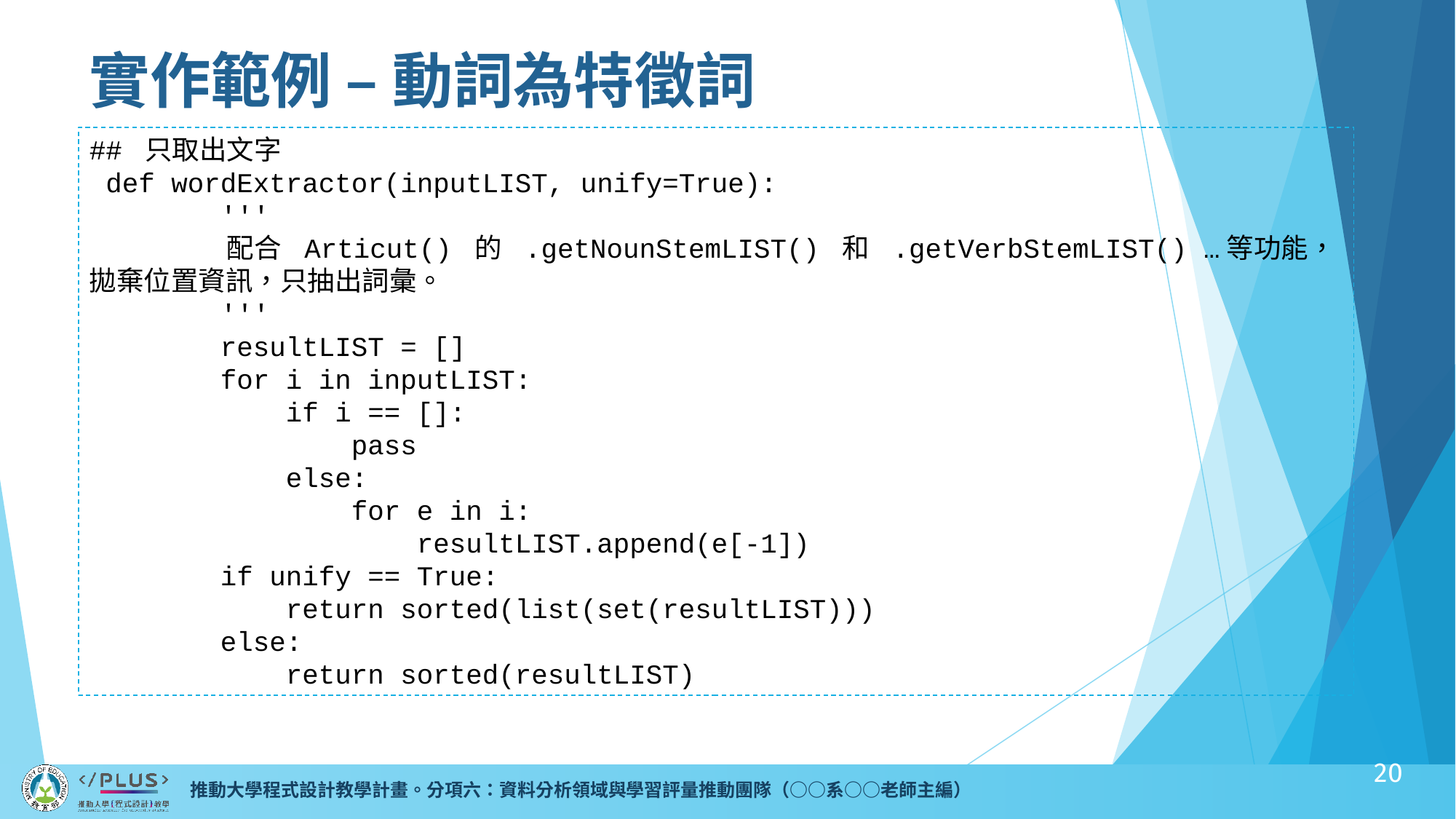

# 實作範例 – 動詞為特徵詞
## 只取出文字
 def wordExtractor(inputLIST, unify=True):
        '''
        配合 Articut() 的 .getNounStemLIST() 和 .getVerbStemLIST() …等功能，拋棄位置資訊，只抽出詞彙。
        '''
        resultLIST = []
        for i in inputLIST:
            if i == []:
                pass
            else:
                for e in i:
                    resultLIST.append(e[-1])
        if unify == True:
            return sorted(list(set(resultLIST)))
        else:
            return sorted(resultLIST)
20